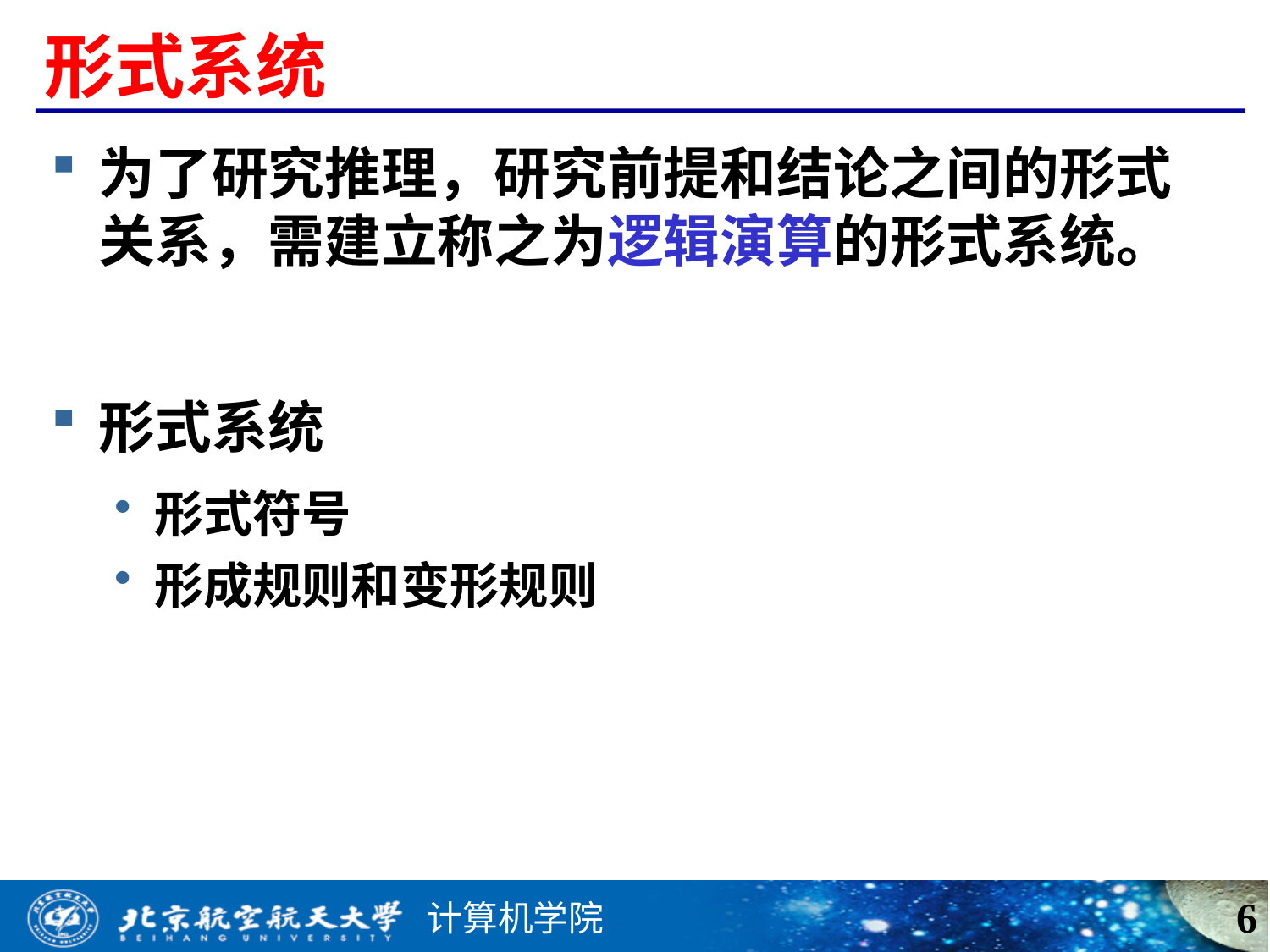

# 形式系统
为了研究推理，研究前提和结论之间的形式关系，需建立称之为逻辑演算的形式系统。

形式系统
形式符号
形成规则和变形规则